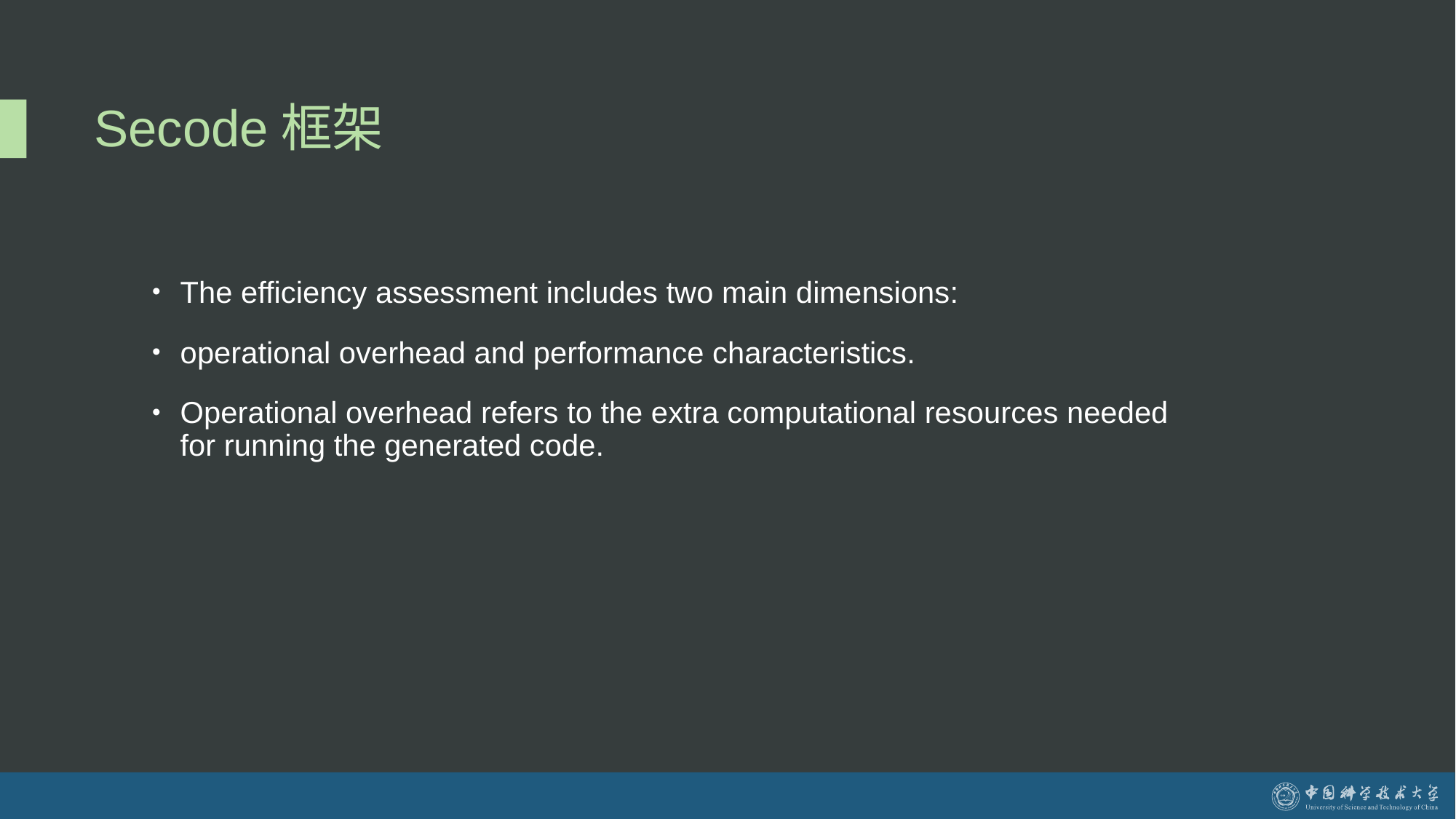

# Secode框架
The efficiency assessment includes two main dimensions:
operational overhead and performance characteristics.
Operational overhead refers to the extra computational resources needed for running the generated code.